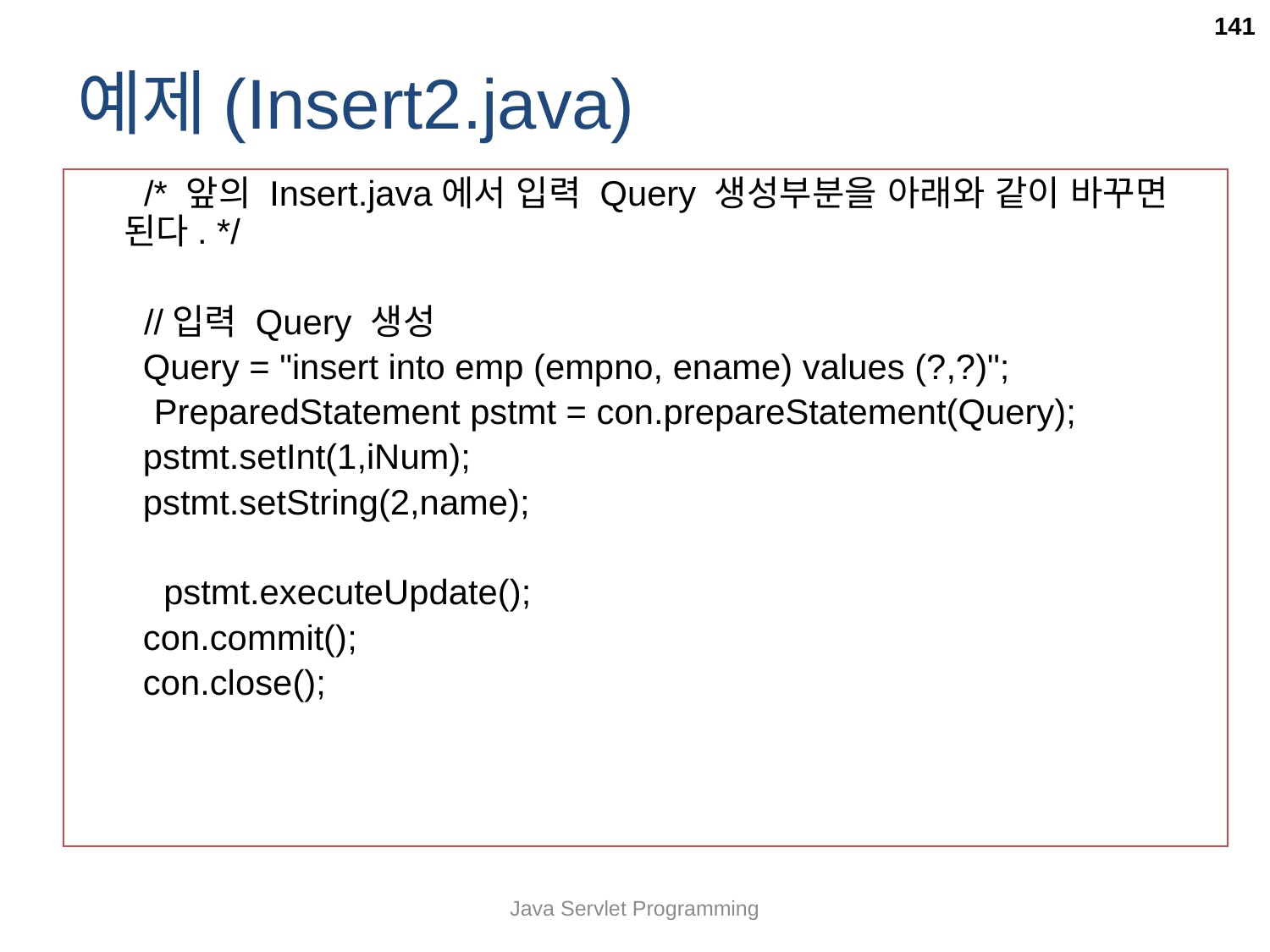

141
 예제(Insert2.java)
       /* 앞의 Insert.java에서 입력 Query 생성부분을 아래와 같이 바꾸면 된다. */

       //입력 Query 생성
	  Query = "insert into emp (empno, ename) values (?,?)";
        PreparedStatement pstmt = con.prepareStatement(Query);
	  pstmt.setInt(1,iNum);
	  pstmt.setString(2,name);

         pstmt.executeUpdate();
	  con.commit();
	  con.close();
Java Servlet Programming